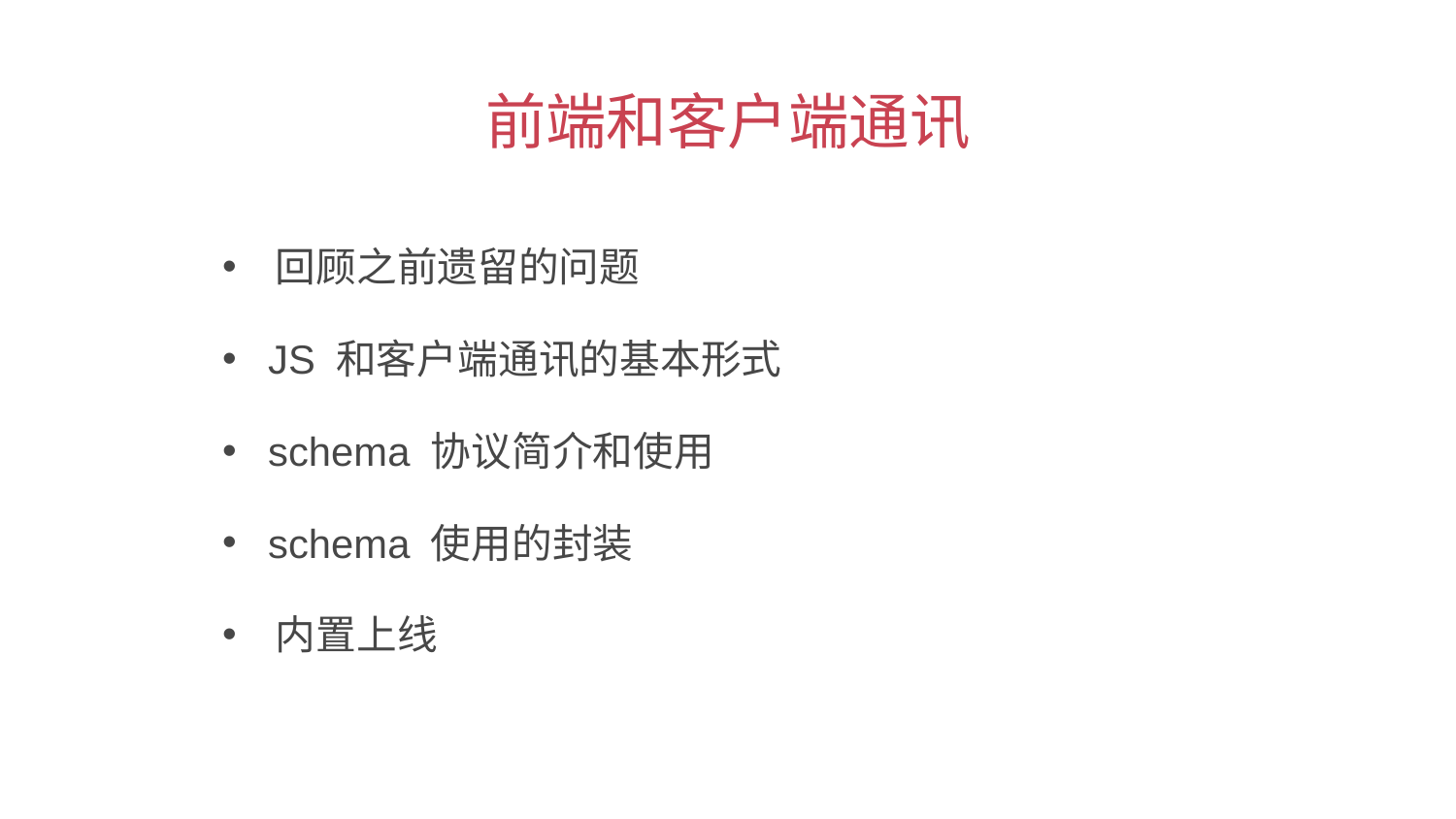

前端和客户端通讯
 回顾之前遗留的问题
 JS 和客户端通讯的基本形式
 schema 协议简介和使用
 schema 使用的封装
 内置上线